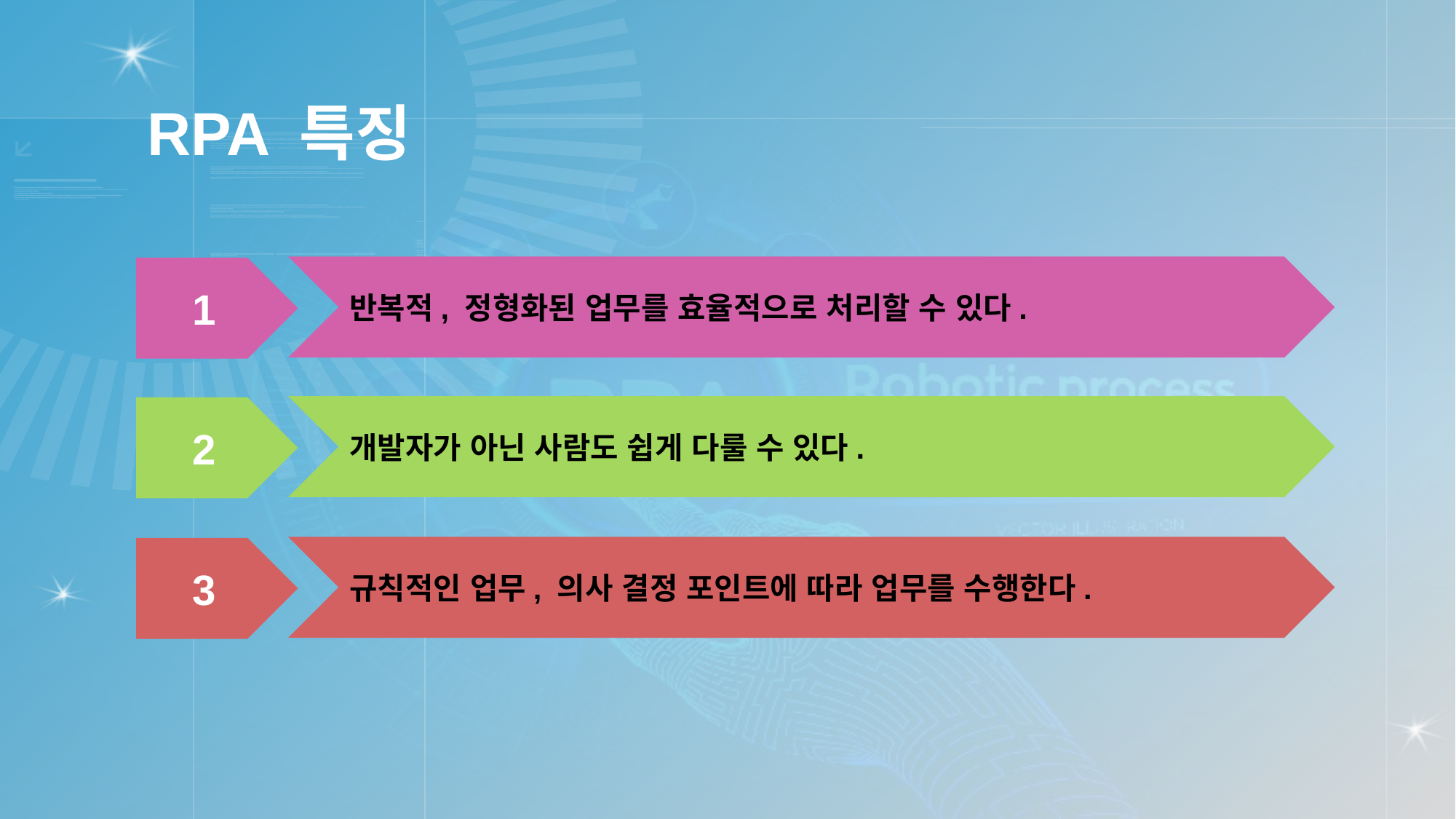

# RPA 특징
반복적, 정형화된 업무를 효율적으로 처리할 수 있다.
1
개발자가 아닌 사람도 쉽게 다룰 수 있다.
2
규칙적인 업무, 의사 결정 포인트에 따라 업무를 수행한다.
3